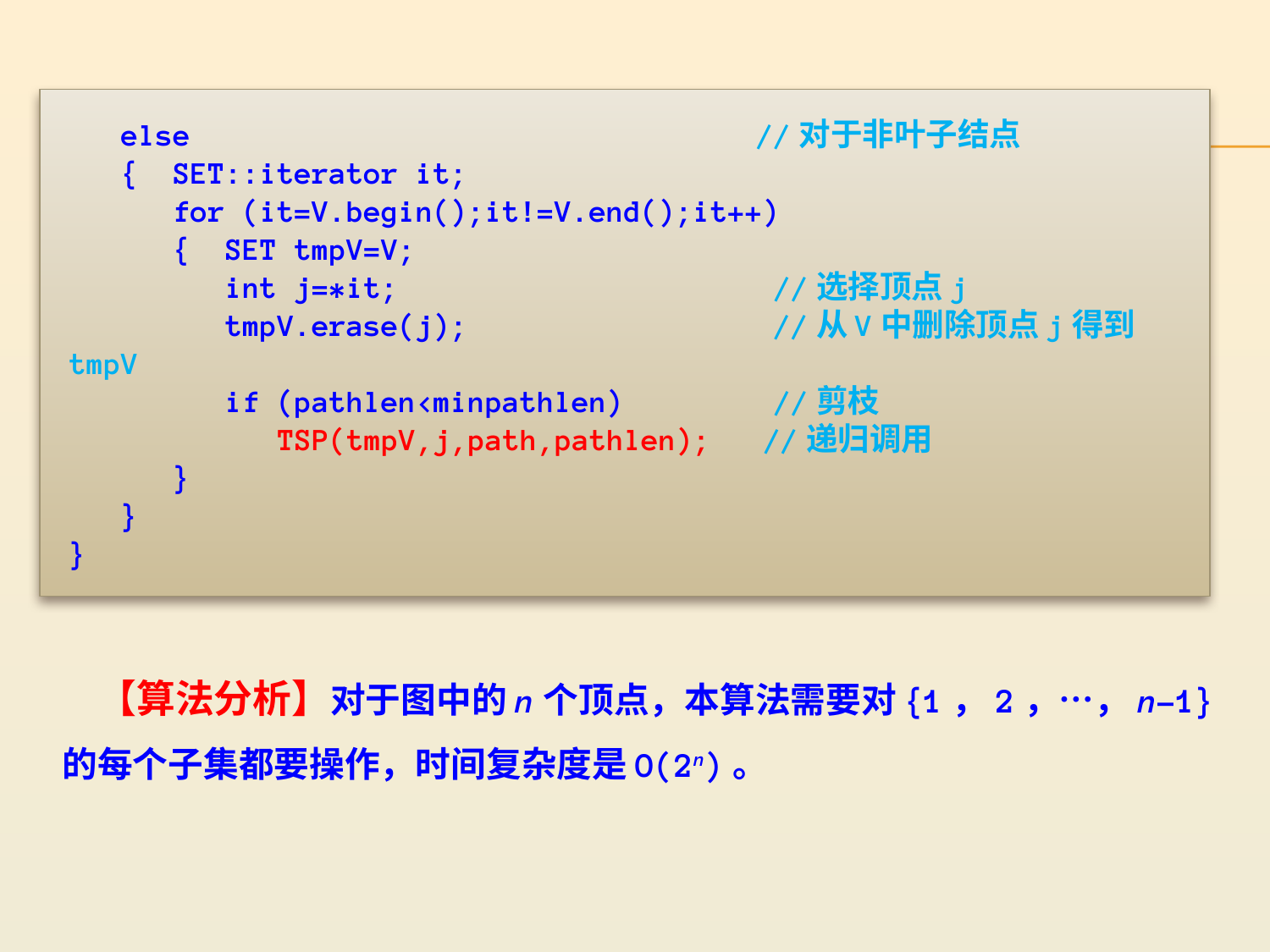

else					   //对于非叶子结点
   {  SET::iterator it;
      for (it=V.begin();it!=V.end();it++)
      {  SET tmpV=V;
         int j=*it;			    //选择顶点j
         tmpV.erase(j);		    //从V中删除顶点j得到tmpV
         if (pathlen<minpathlen)	    //剪枝
            TSP(tmpV,j,path,pathlen);   //递归调用
      }
   }
}
   【算法分析】对于图中的n个顶点，本算法需要对{1，2，…，n-1}的每个子集都要操作，时间复杂度是O(2n)。